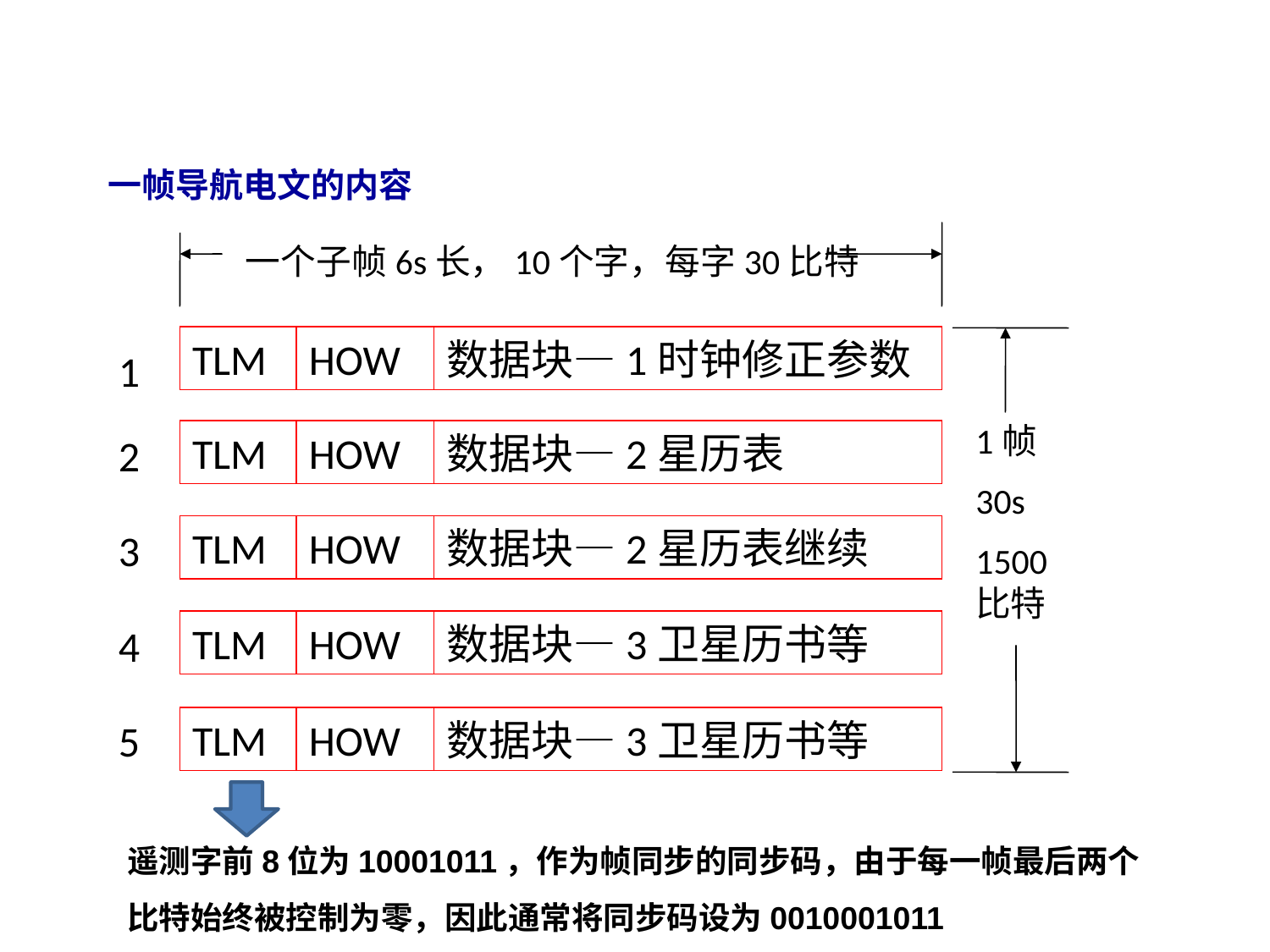

一帧导航电文的内容

一个子帧6s长，10个字，每字30比特

TLM
HOW
数据块—1时钟修正参数
TLM
HOW
数据块—2星历表
TLM
HOW
数据块—2星历表继续
TLM
HOW
数据块—3卫星历书等
TLM
HOW
数据块—3卫星历书等

1
1帧
30s
1500比特
2
3
4

5

遥测字前8位为10001011，作为帧同步的同步码，由于每一帧最后两个比特始终被控制为零，因此通常将同步码设为0010001011